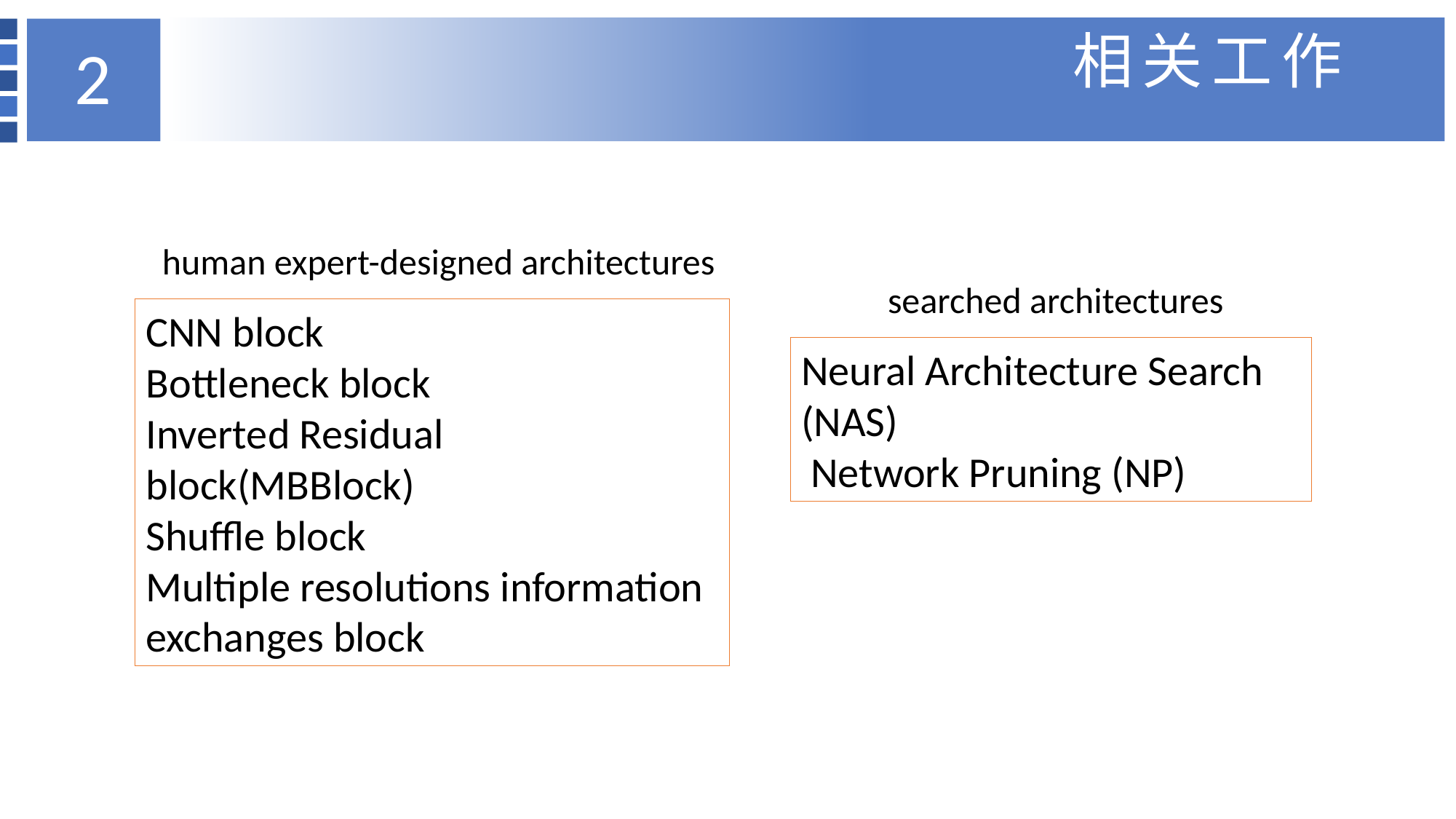

相关工作

2
human expert-designed architectures
searched architectures
CNN block
Bottleneck block
Inverted Residual block(MBBlock)
Shuffle block
Multiple resolutions information exchanges block
Neural Architecture Search (NAS)
 Network Pruning (NP)